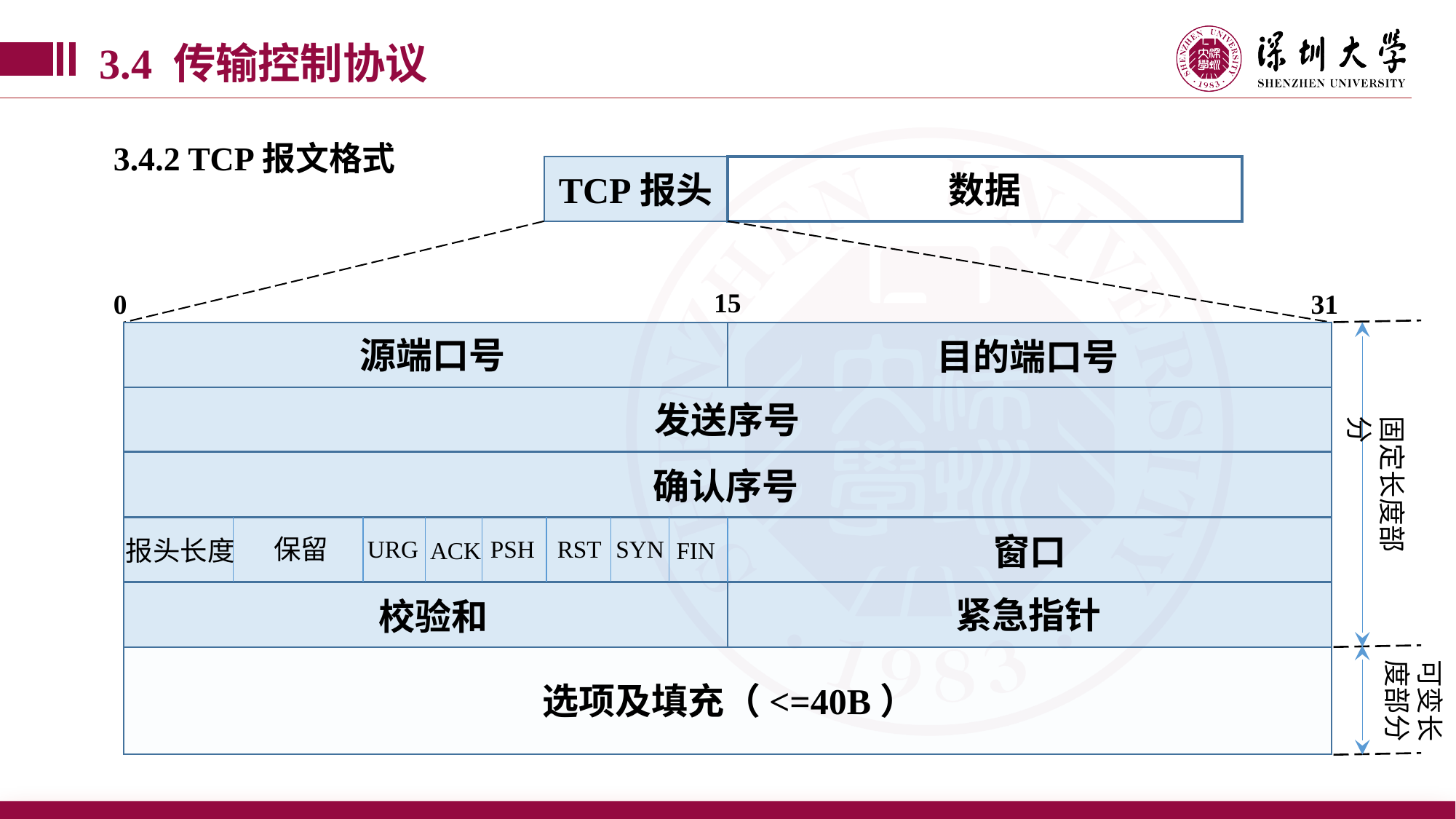

3.4 传输控制协议

3.4.2 TCP报文格式
TCP报头
数据
15
0
31

源端口号
目的端口号

发送序号
固定长度部分

确认序号

窗口
保留
报头长度
URG
PSH
RST
SYN
ACK
FIN

紧急指针
校验和

可变长度部分
选项及填充（<=40B）